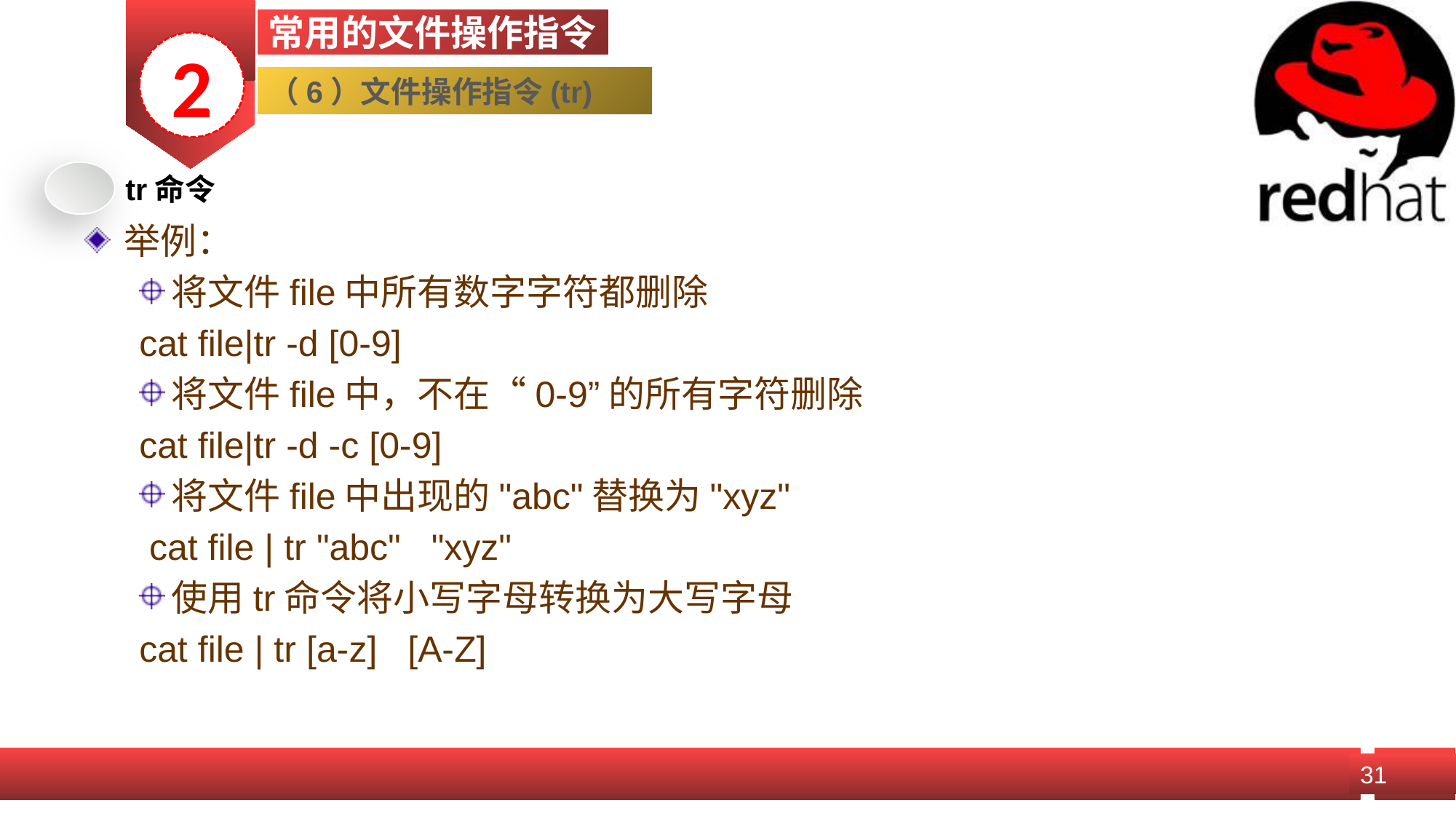

常用的文件操作指令
2
（6）文件操作指令(tr)

tr命令
举例：
将文件file中所有数字字符都删除
cat file|tr -d [0-9]
将文件file中，不在“0-9”的所有字符删除
cat file|tr -d -c [0-9]
将文件file中出现的"abc"替换为"xyz"
 cat file | tr "abc"   "xyz"
使用tr命令将小写字母转换为大写字母
cat file | tr [a-z]   [A-Z]